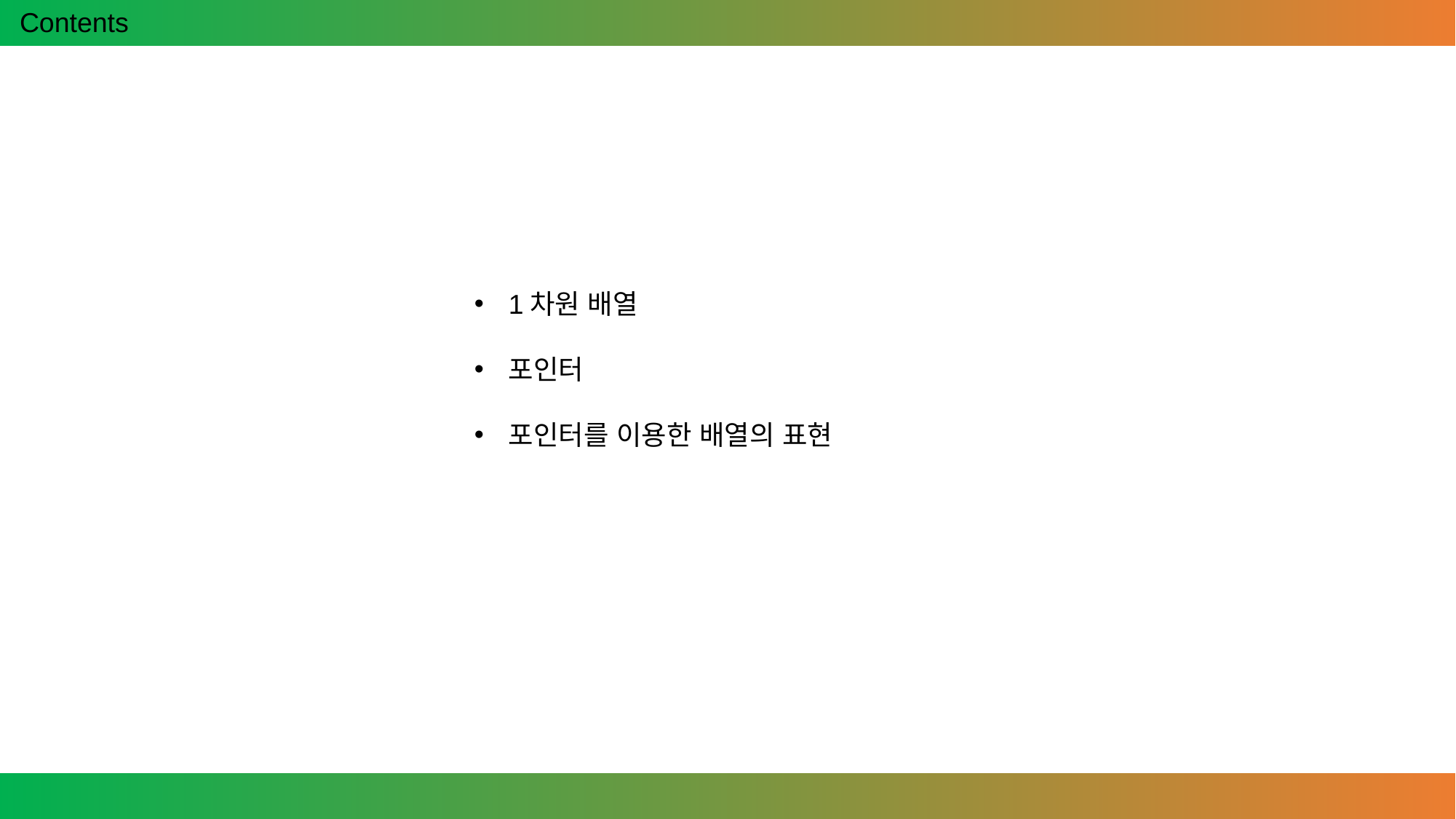

Contents
1차원 배열

포인터

포인터를 이용한 배열의 표현